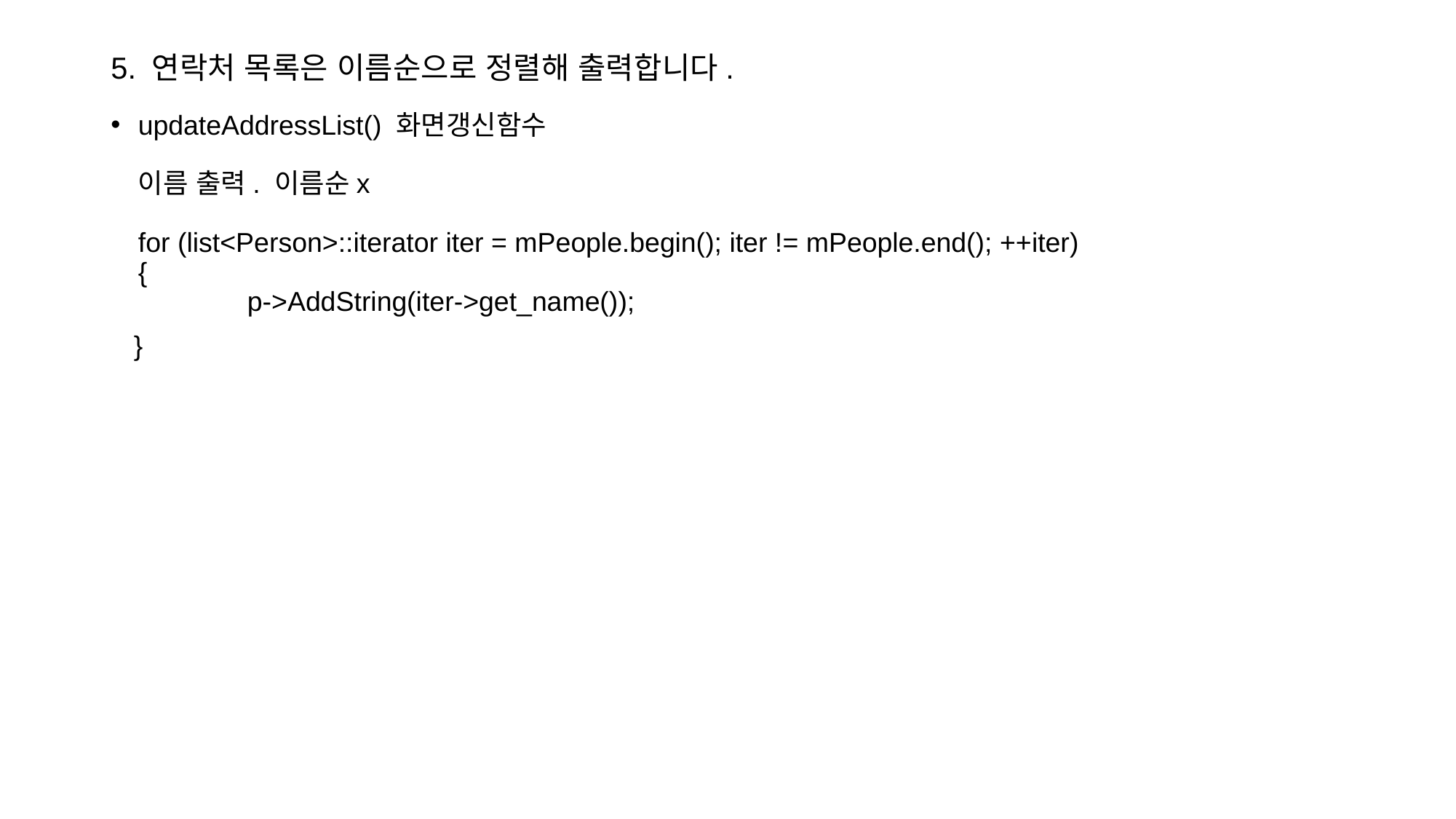

# 5. 연락처 목록은 이름순으로 정렬해 출력합니다.
updateAddressList() 화면갱신함수
이름 출력. 이름순x
for (list<Person>::iterator iter = mPeople.begin(); iter != mPeople.end(); ++iter)
{
	p->AddString(iter->get_name());
   }